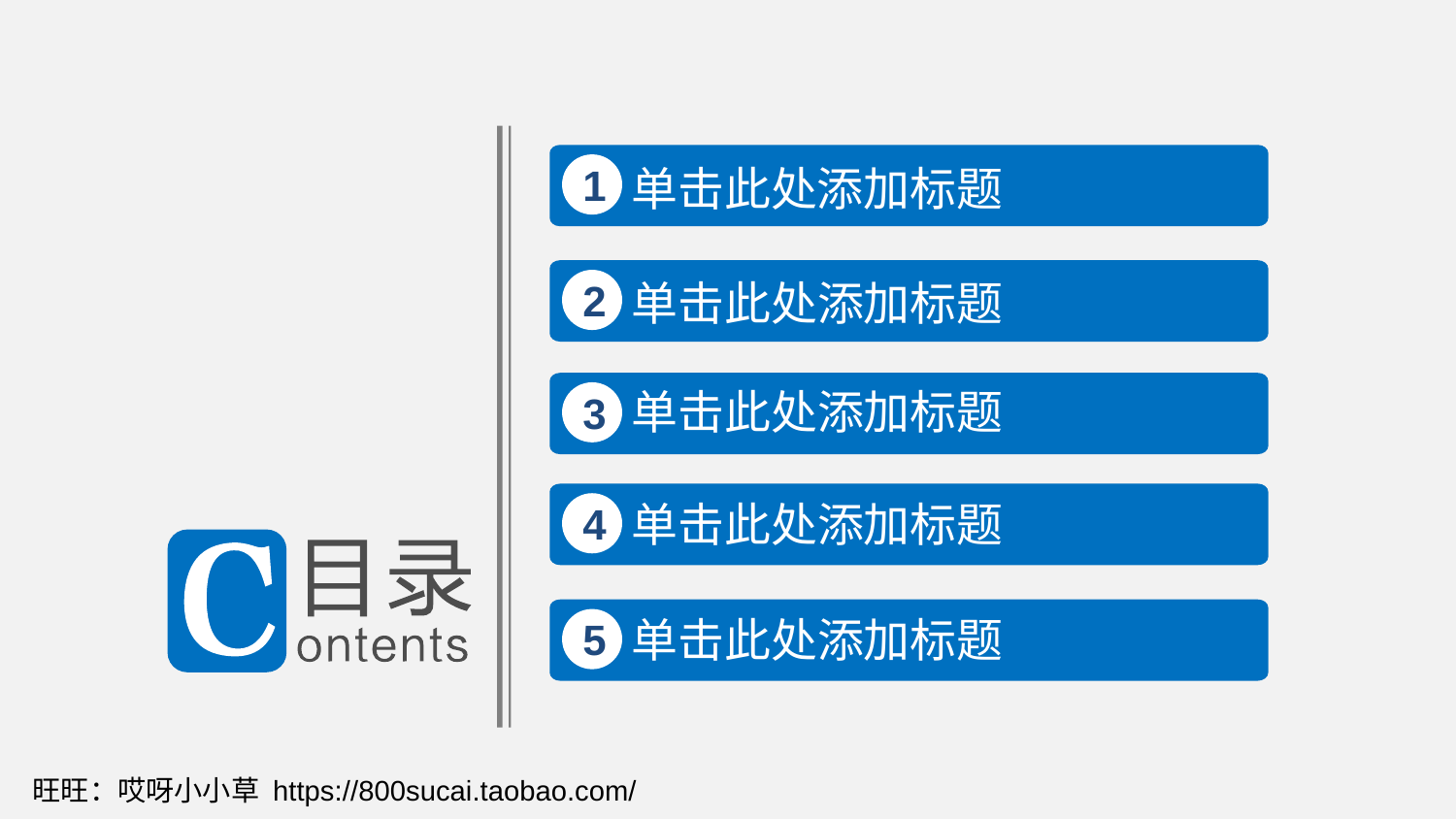

1

单击此处添加标题

2

单击此处添加标题

单击此处添加标题
3

4

单击此处添加标题

单击此处添加标题
5

旺旺：哎呀小小草 https://800sucai.taobao.com/